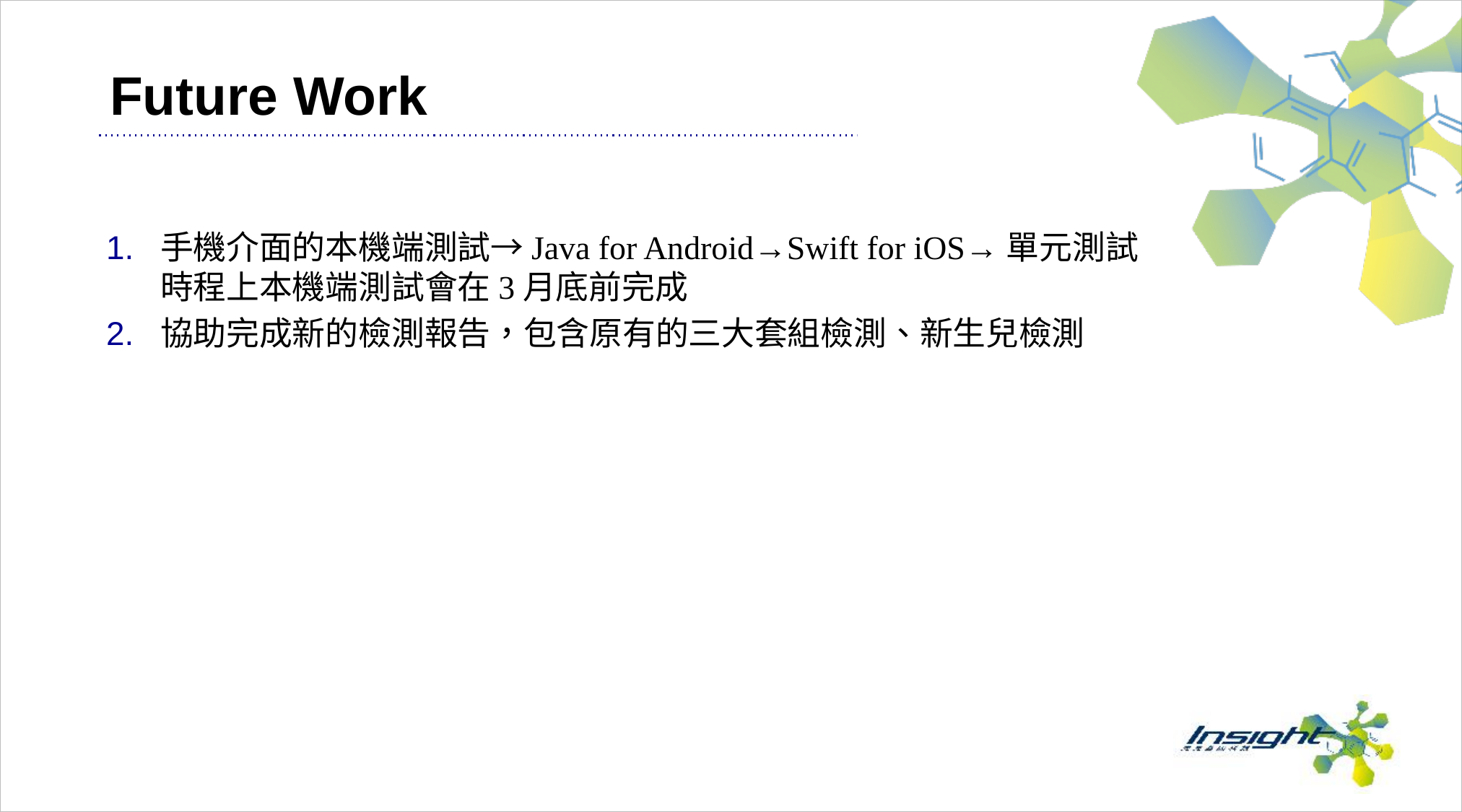

# Future Work

手機介面的本機端測試→Java for Android→Swift for iOS→單元測試
時程上本機端測試會在3月底前完成
協助完成新的檢測報告，包含原有的三大套組檢測、新生兒檢測